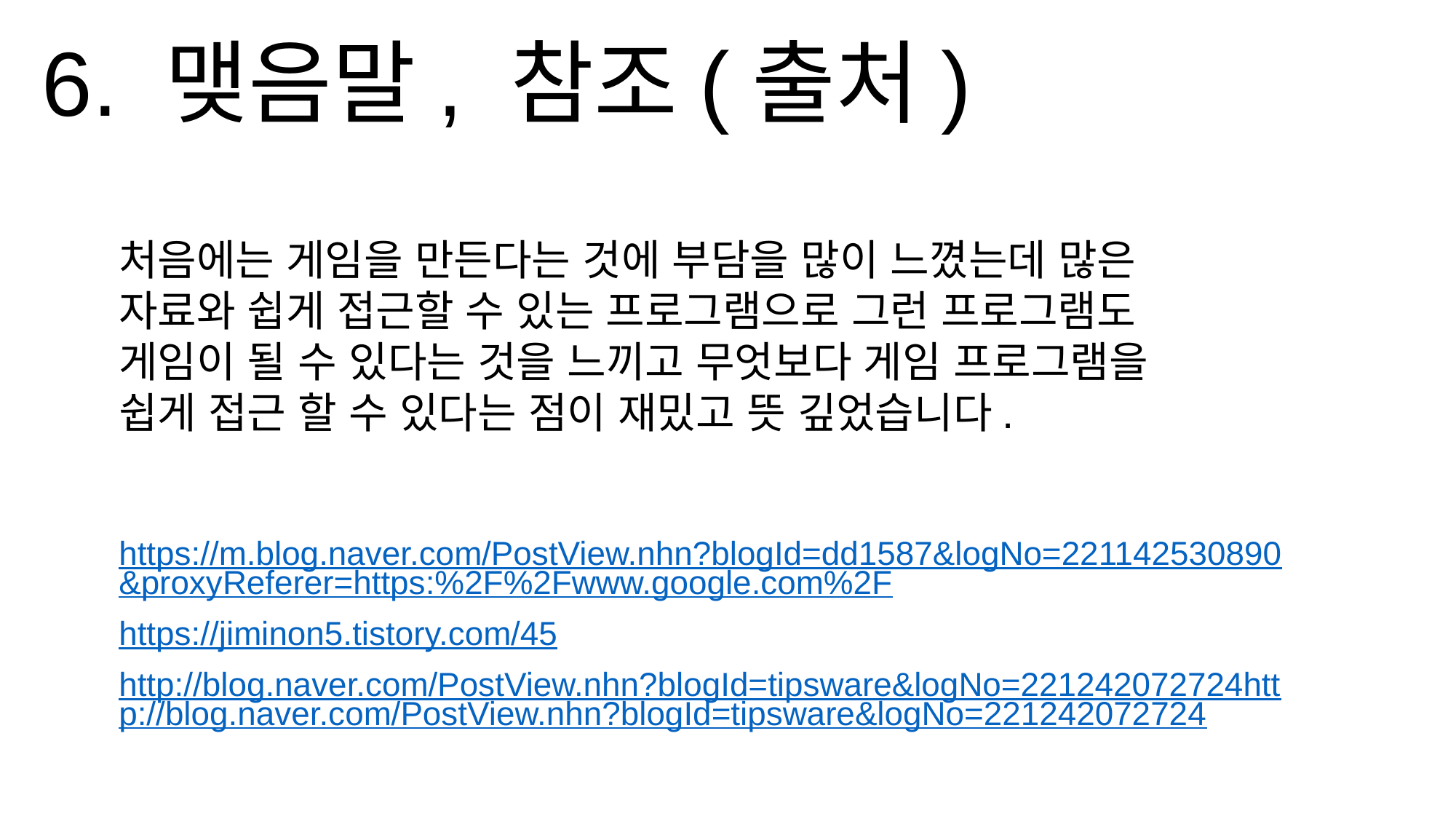

# 6. 맺음말, 참조(출처)
처음에는 게임을 만든다는 것에 부담을 많이 느꼈는데 많은
자료와 쉽게 접근할 수 있는 프로그램으로 그런 프로그램도
게임이 될 수 있다는 것을 느끼고 무엇보다 게임 프로그램을
쉽게 접근 할 수 있다는 점이 재밌고 뜻 깊었습니다.
https://m.blog.naver.com/PostView.nhn?blogId=dd1587&logNo=221142530890&proxyReferer=https:%2F%2Fwww.google.com%2F
https://jiminon5.tistory.com/45
http://blog.naver.com/PostView.nhn?blogId=tipsware&logNo=221242072724http://blog.naver.com/PostView.nhn?blogId=tipsware&logNo=221242072724